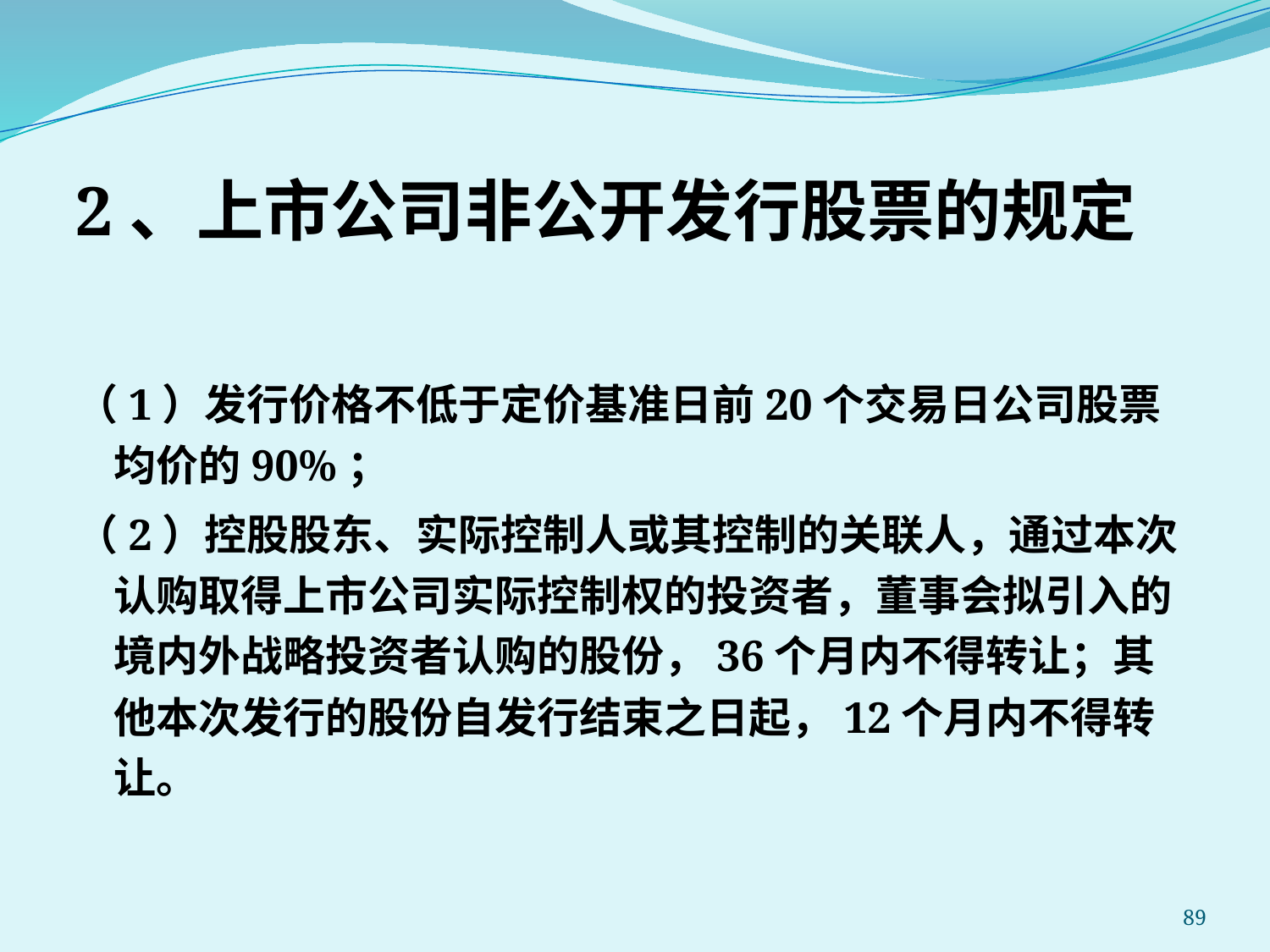

2、上市公司非公开发行股票的规定

（1）发行价格不低于定价基准日前20个交易日公司股票均价的90%；
（2）控股股东、实际控制人或其控制的关联人，通过本次认购取得上市公司实际控制权的投资者，董事会拟引入的境内外战略投资者认购的股份，36个月内不得转让；其他本次发行的股份自发行结束之日起，12个月内不得转让。

89